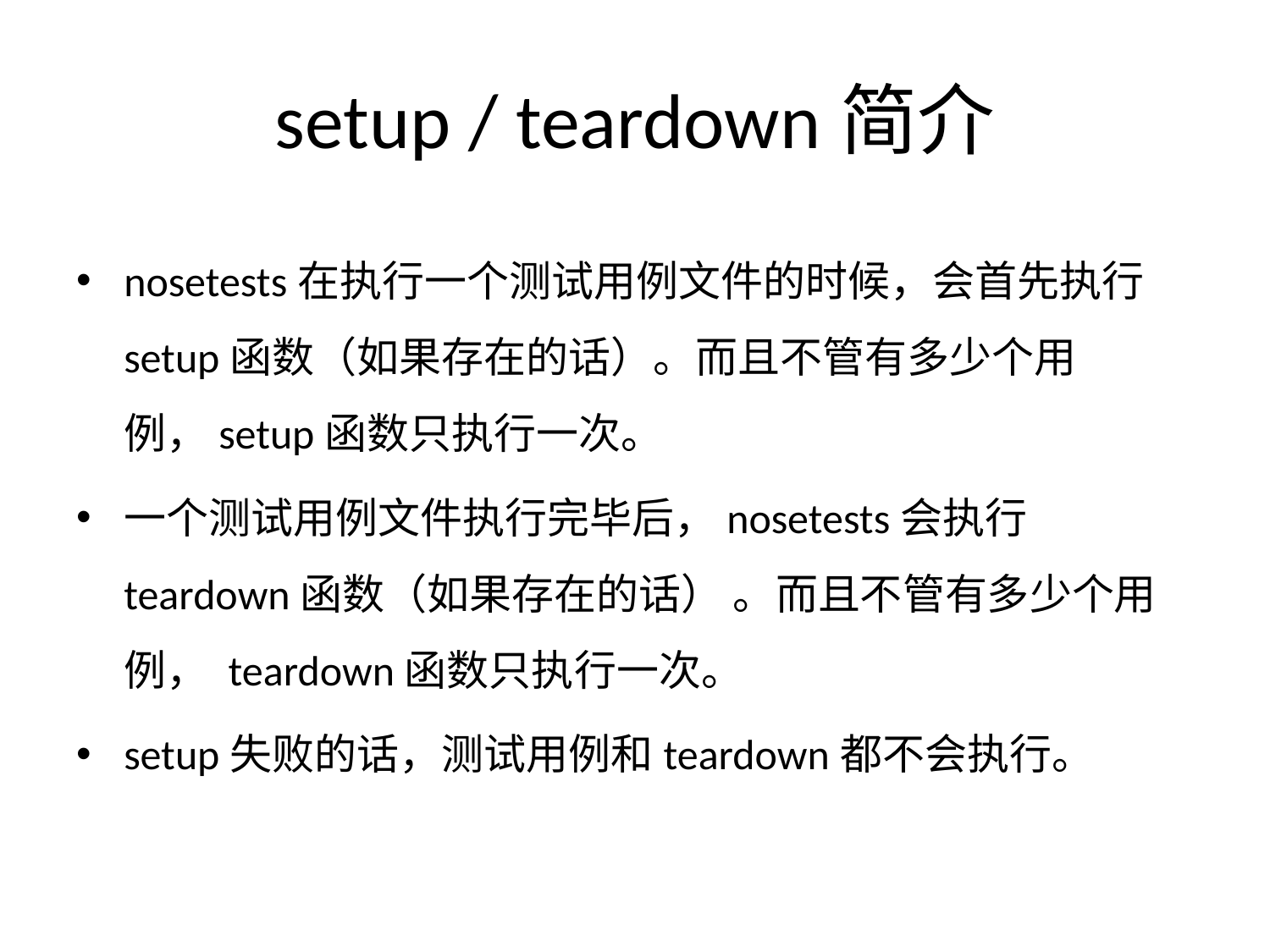

# setup / teardown简介
nosetests在执行一个测试用例文件的时候，会首先执行setup函数（如果存在的话）。而且不管有多少个用例，setup函数只执行一次。
一个测试用例文件执行完毕后，nosetests会执行teardown函数（如果存在的话） 。而且不管有多少个用例， teardown函数只执行一次。
setup失败的话，测试用例和teardown都不会执行。